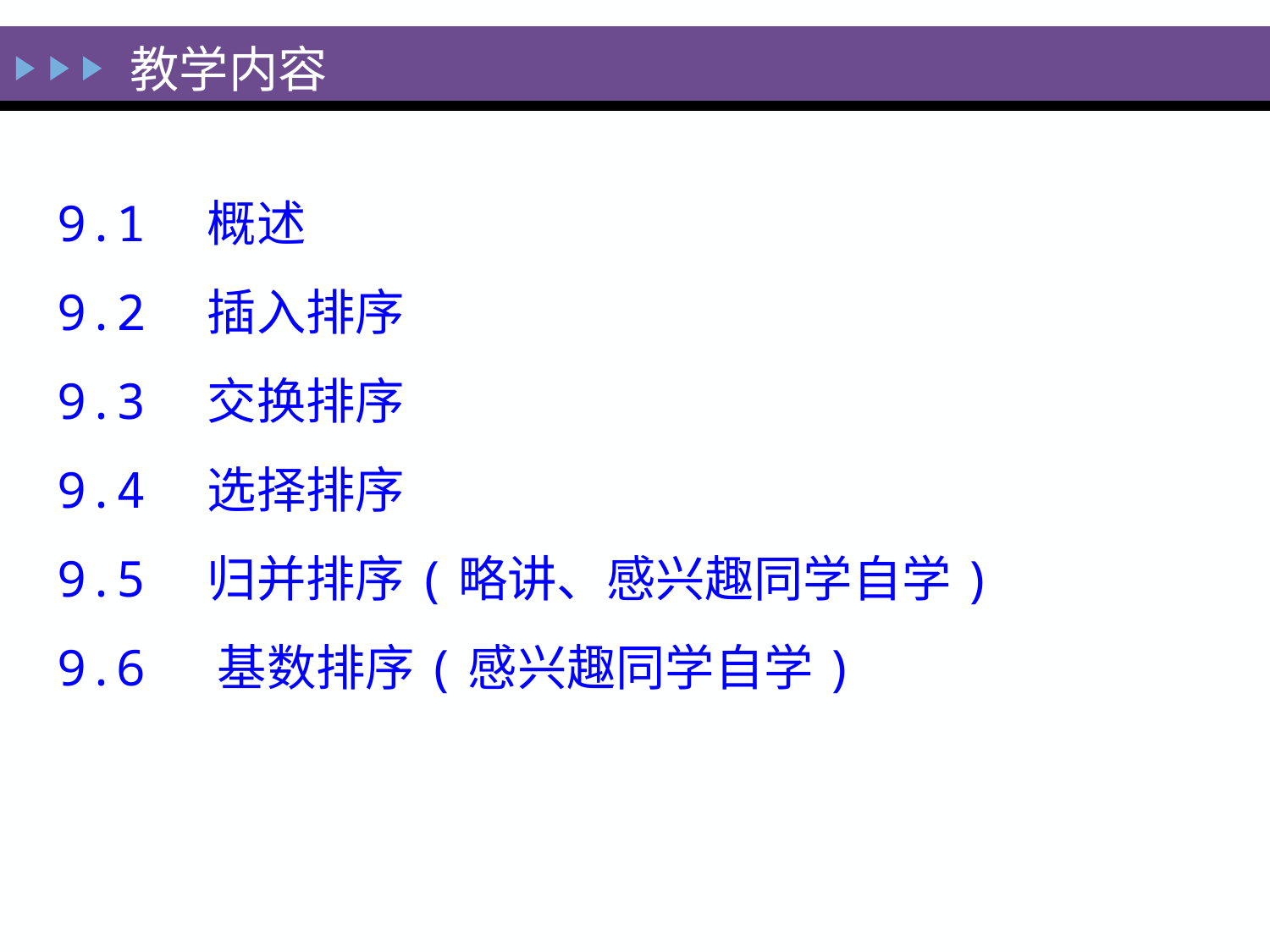

# 教学内容
9.1　概述
9.2　插入排序
9.3　交换排序
9.4　选择排序
9.5　归并排序(略讲、感兴趣同学自学)
9.6  基数排序(感兴趣同学自学)